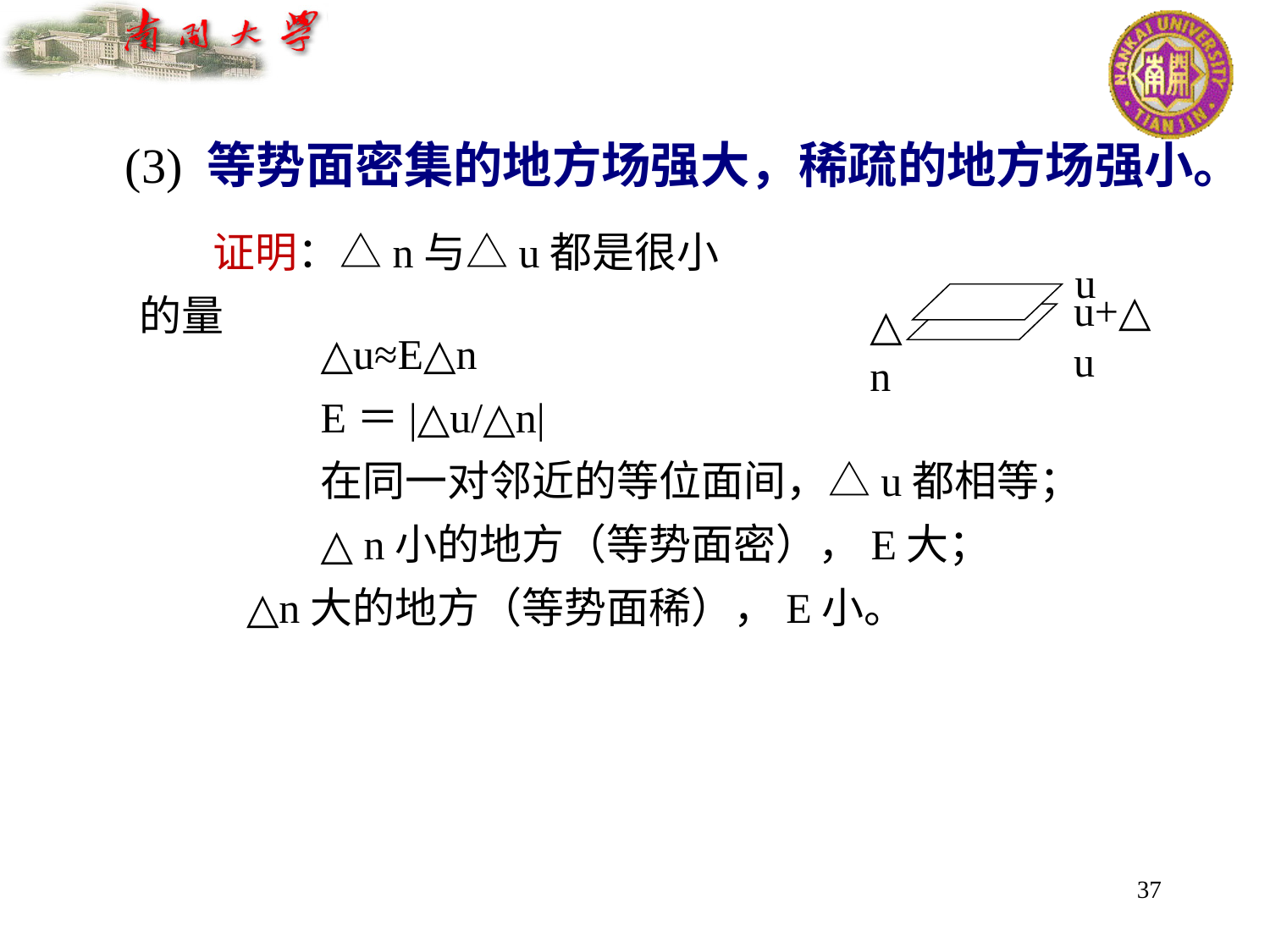

(3) 等势面密集的地方场强大，稀疏的地方场强小。
证明：△n与△u都是很小的量

△u≈E△n
E＝|△u/△n|
在同一对邻近的等位面间，△u都相等；
△ n小的地方（等势面密），E大；
△n大的地方（等势面稀），E小。
u
u+△u

△n

37